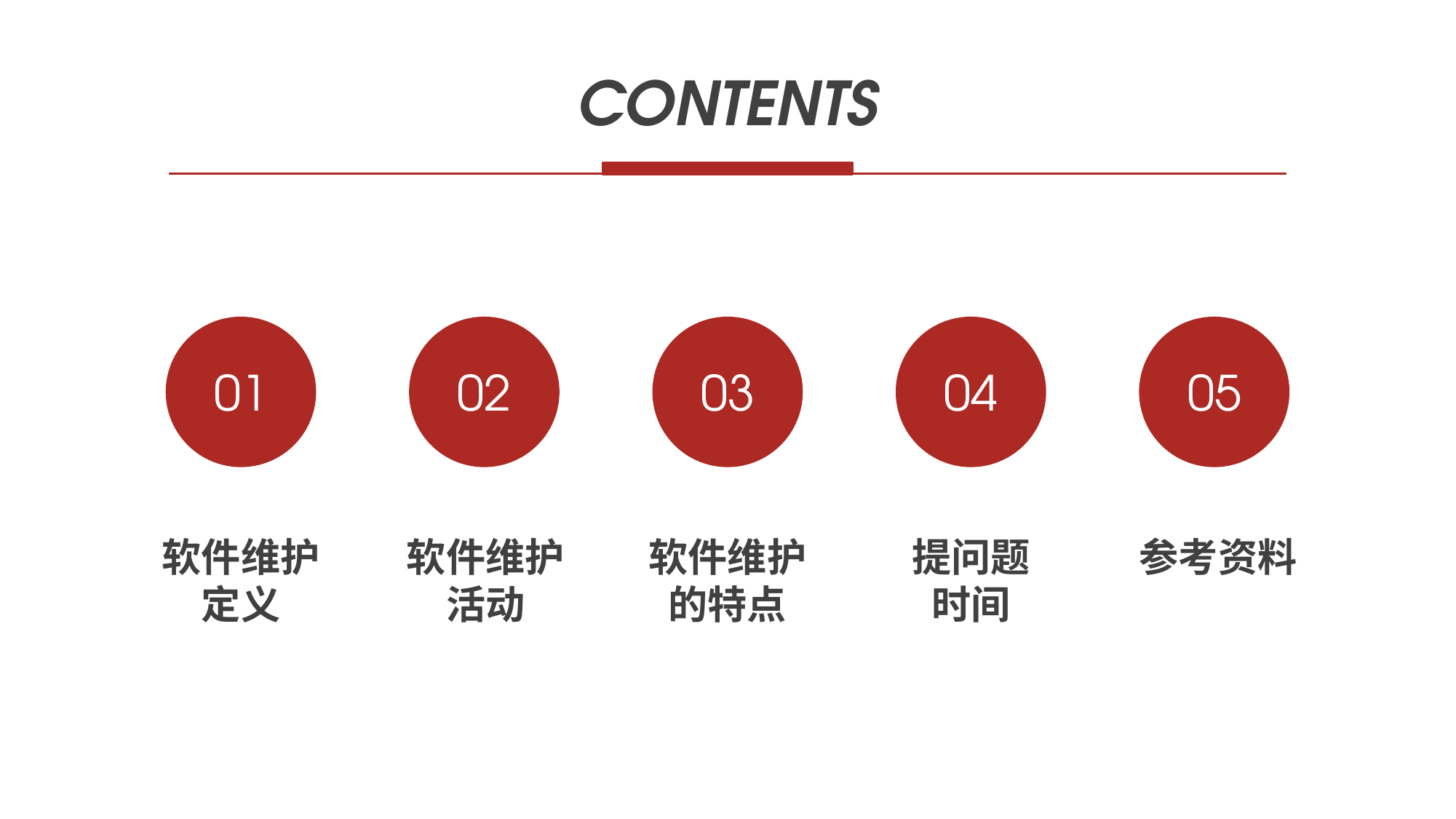

CONTENTS

01
02
03
04
05
软件维护定义
软件维护活动
软件维护的特点
参考资料
提问题
时间